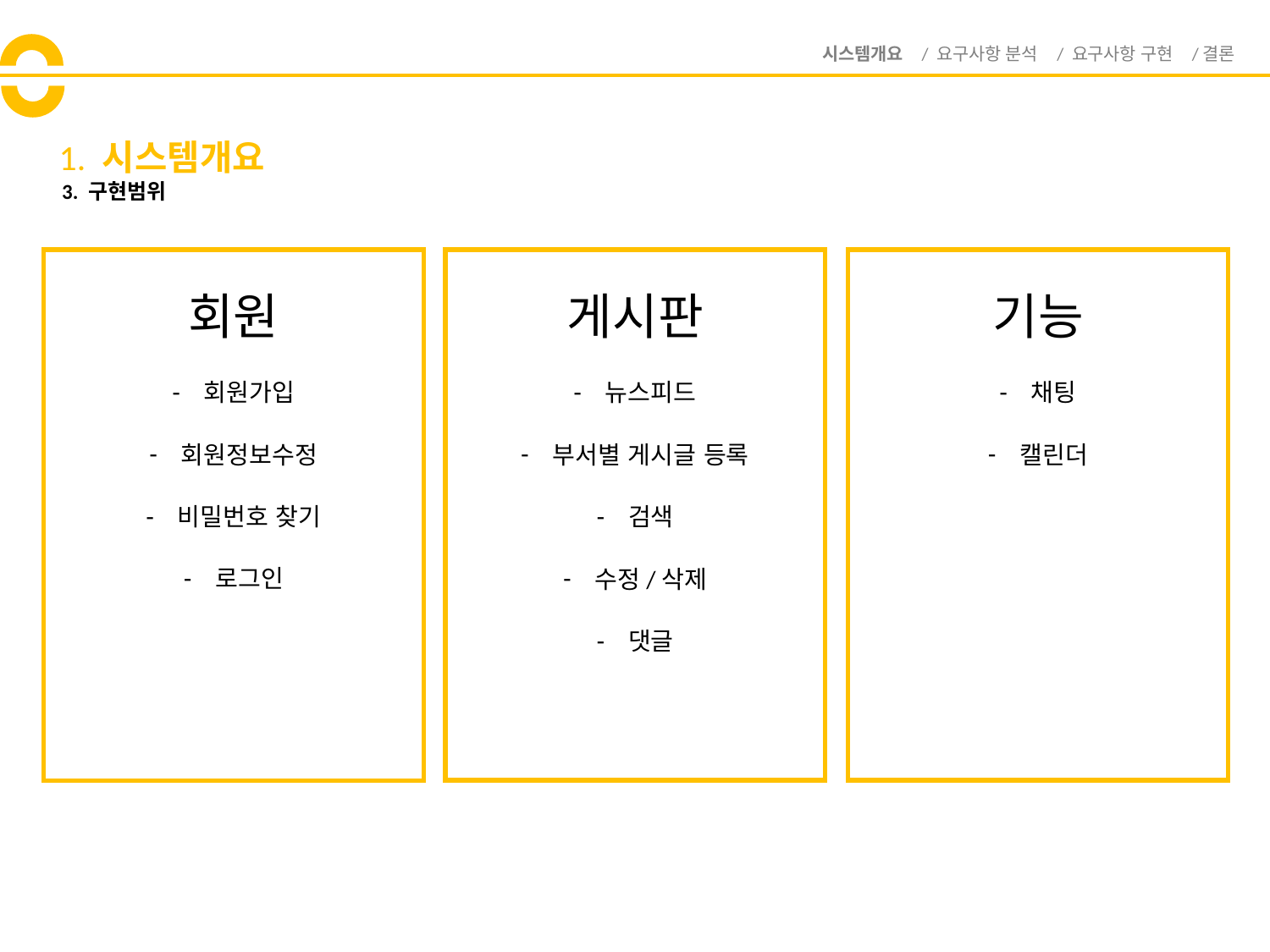

시스템개요   / 요구사항 분석   / 요구사항 구현   /결론

# 1. 시스템개요
3. 구현범위
회원
회원가입
회원정보수정
비밀번호 찾기
로그인

게시판
뉴스피드
부서별 게시글 등록
검색
수정/삭제
댓글

기능
채팅
캘린더